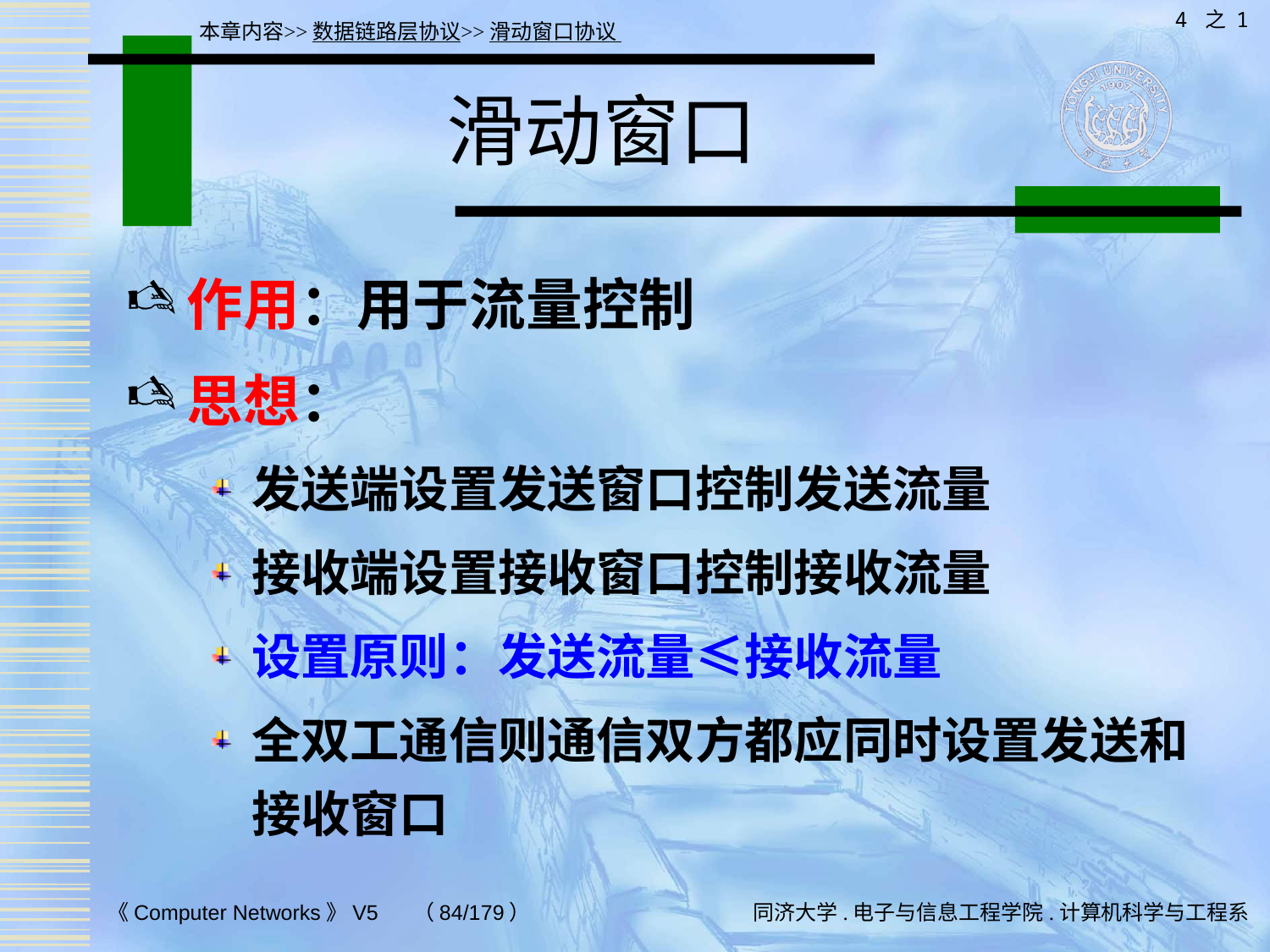

4 之 1
本章内容>>数据链路层协议>>滑动窗口协议
# 滑动窗口
作用：用于流量控制
思想：
发送端设置发送窗口控制发送流量
接收端设置接收窗口控制接收流量
设置原则：发送流量≤接收流量
全双工通信则通信双方都应同时设置发送和接收窗口